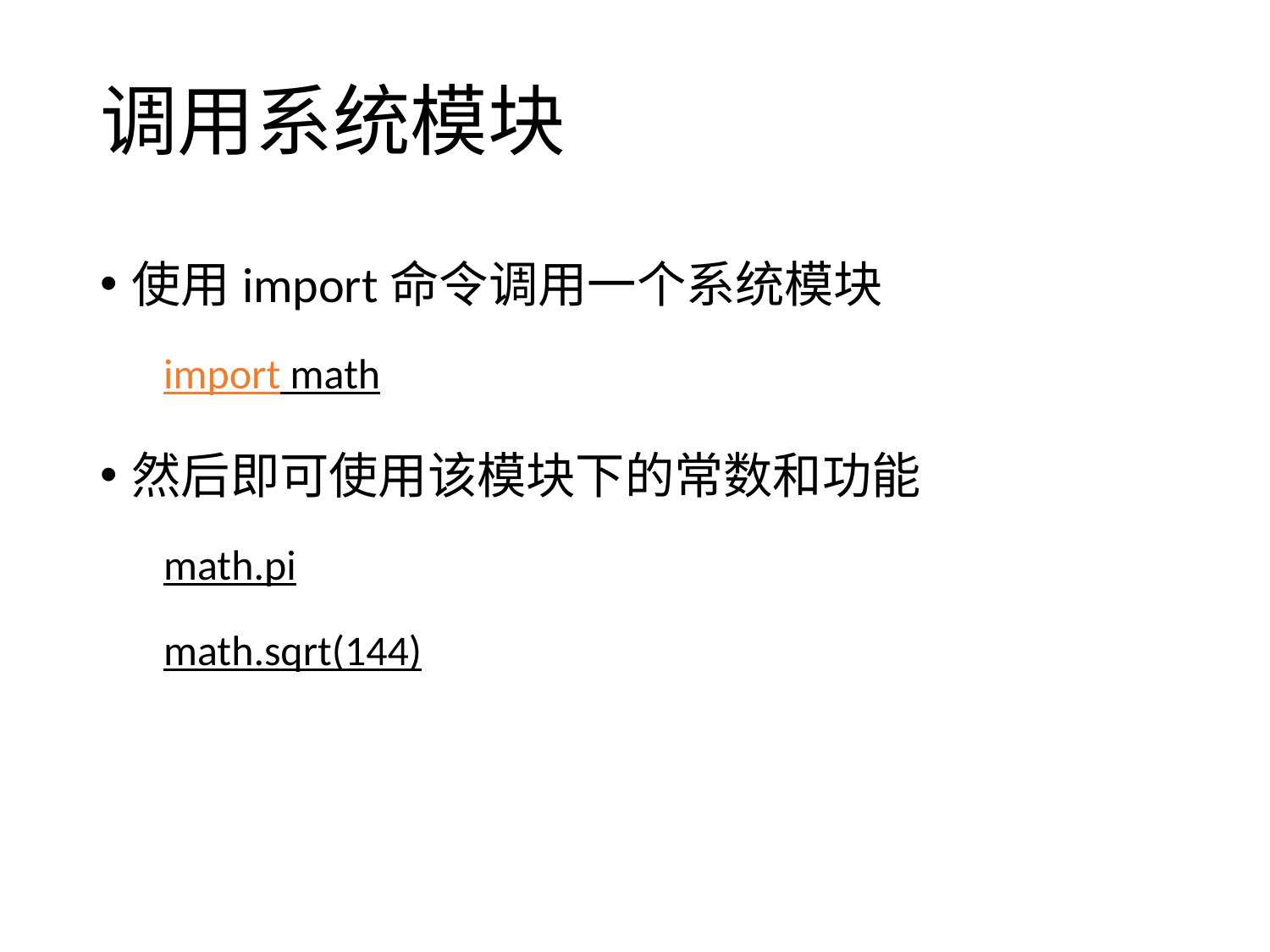

# 调用系统模块
使用import命令调用一个系统模块
import math
然后即可使用该模块下的常数和功能
math.pi
math.sqrt(144)